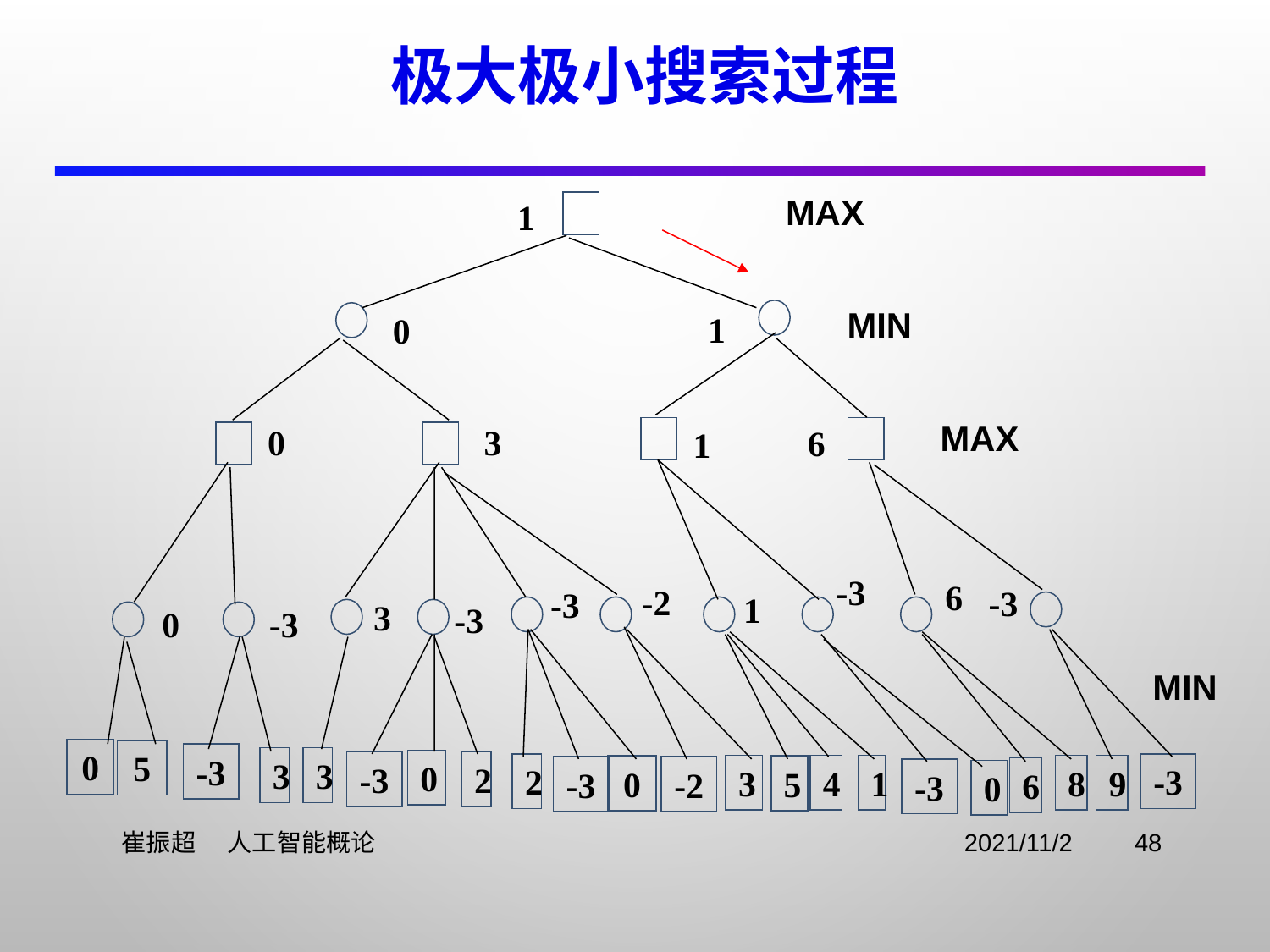

# 极大极小搜索过程
MAX
1

MIN

1
0

MAX
0
3
6

1

-3
6
-2
-3
-3
1
3

-3

0
-3

0
5
-3
3
3
0
-3
2
2
-3
3
4
1
8
9
0
5
-3
-2
6
-3
0
MIN
 崔振超    人工智能概论
2021/11/2
48